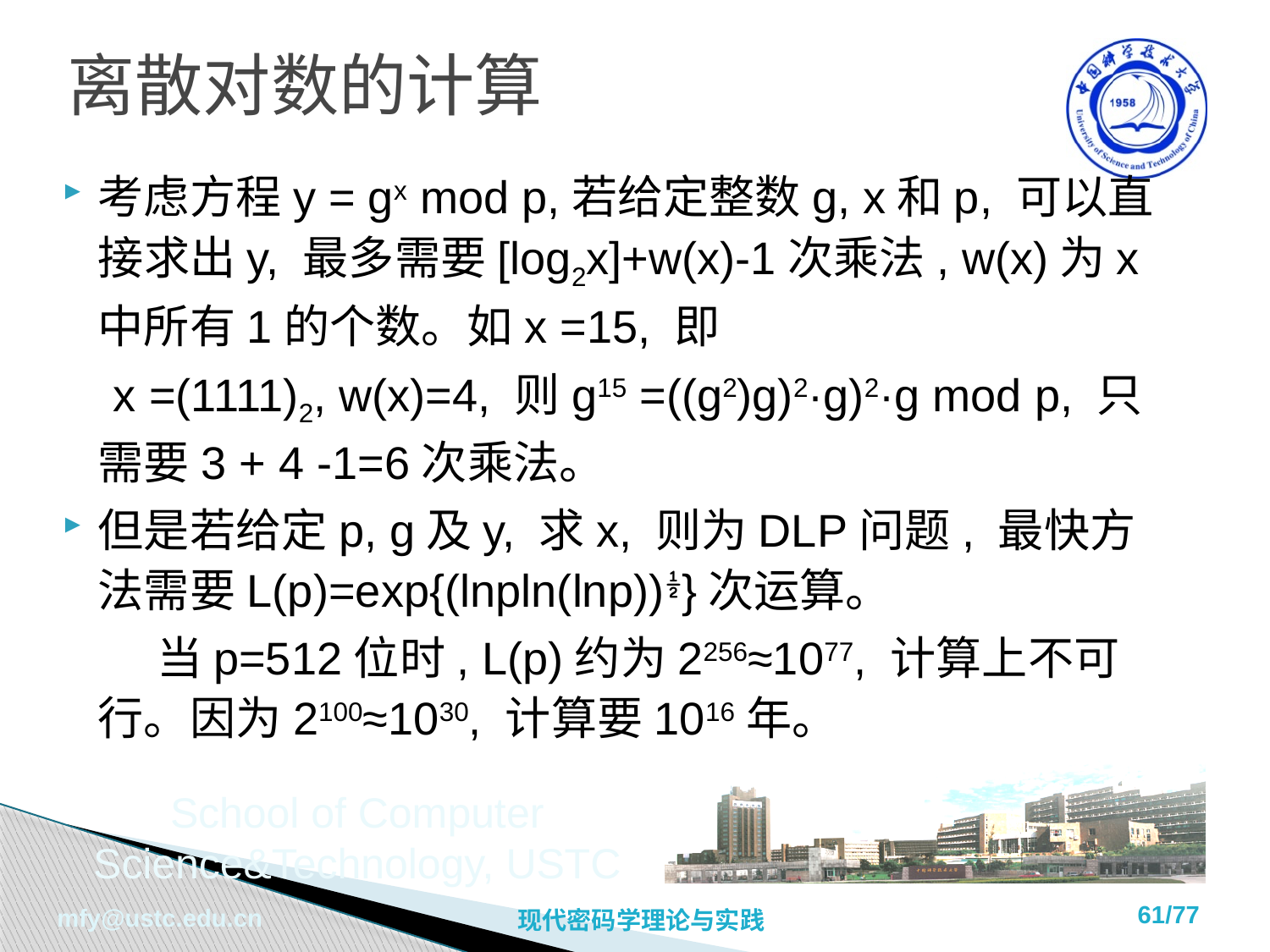

# 离散对数的计算
考虑方程y = gx mod p,若给定整数g, x和p, 可以直接求出y, 最多需要[log2x]+w(x)-1次乘法, w(x)为x中所有1的个数。如x =15, 即
    x =(1111)2, w(x)=4, 则g15 =((g2)g)2·g)2·g mod p, 只需要3 + 4 -1=6次乘法。
但是若给定p, g及y, 求x, 则为DLP问题, 最快方法需要L(p)=exp{(lnpln(lnp))½}次运算。
        当p=512位时, L(p)约为2256≈1077, 计算上不可行。因为2100≈1030, 计算要1016年。